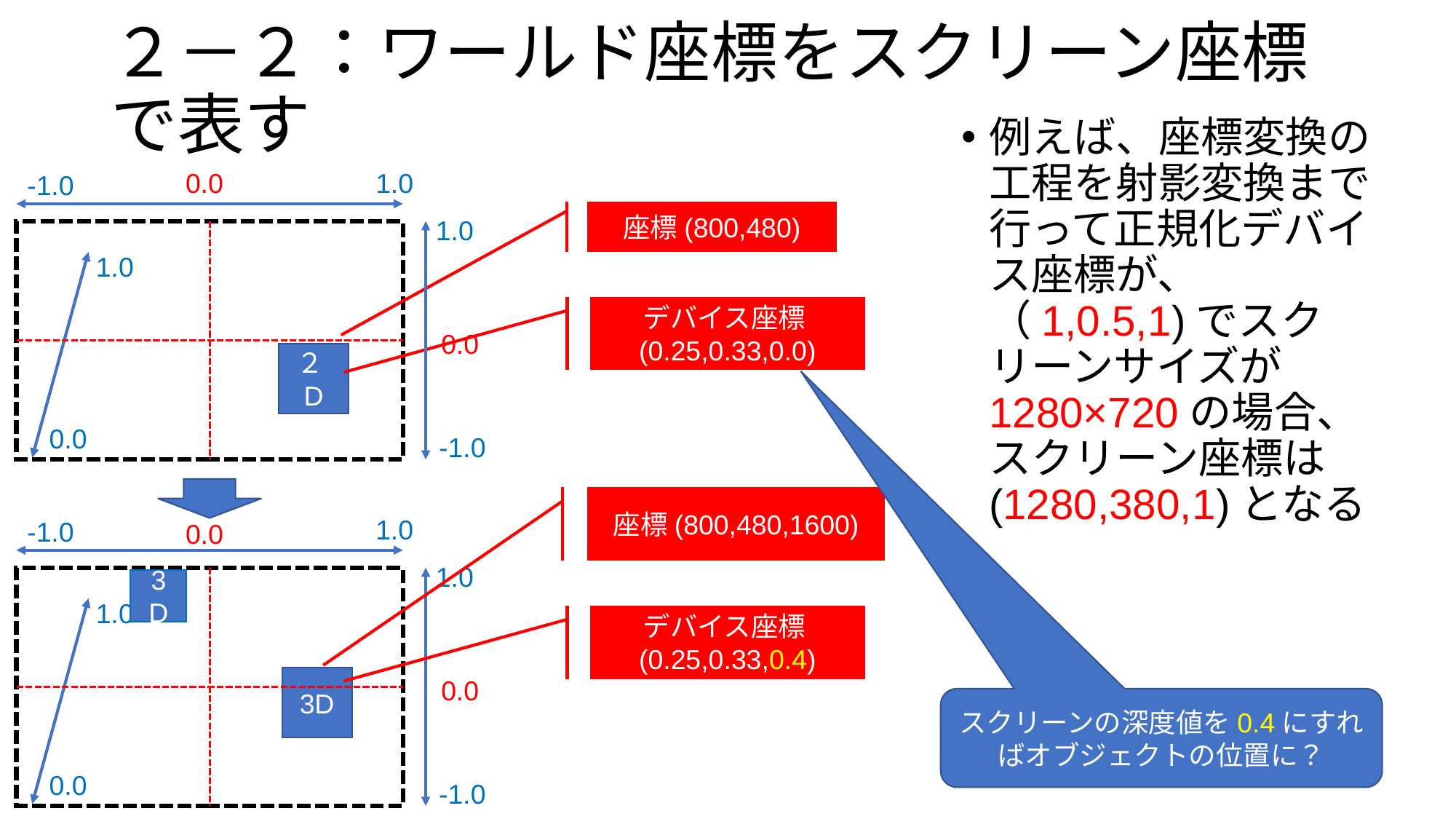

# ２－２：ワールド座標をスクリーン座標で表す
例えば、座標変換の工程を射影変換まで行って正規化デバイス座標が、（1,0.5,1)でスクリーンサイズが1280×720の場合、
スクリーン座標は
(1280,380,1)となる
1.0
0.0
-1.0
座標(800,480)
1.0

1.0
デバイス座標(0.25,0.33,0.0)
0.0
２D
0.0
-1.0

座標(800,480,1600)
1.0
-1.0
0.0
1.0

3D
1.0
デバイス座標(0.25,0.33,0.4)
3D
0.0
スクリーンの深度値を0.4にすればオブジェクトの位置に？
0.0
-1.0